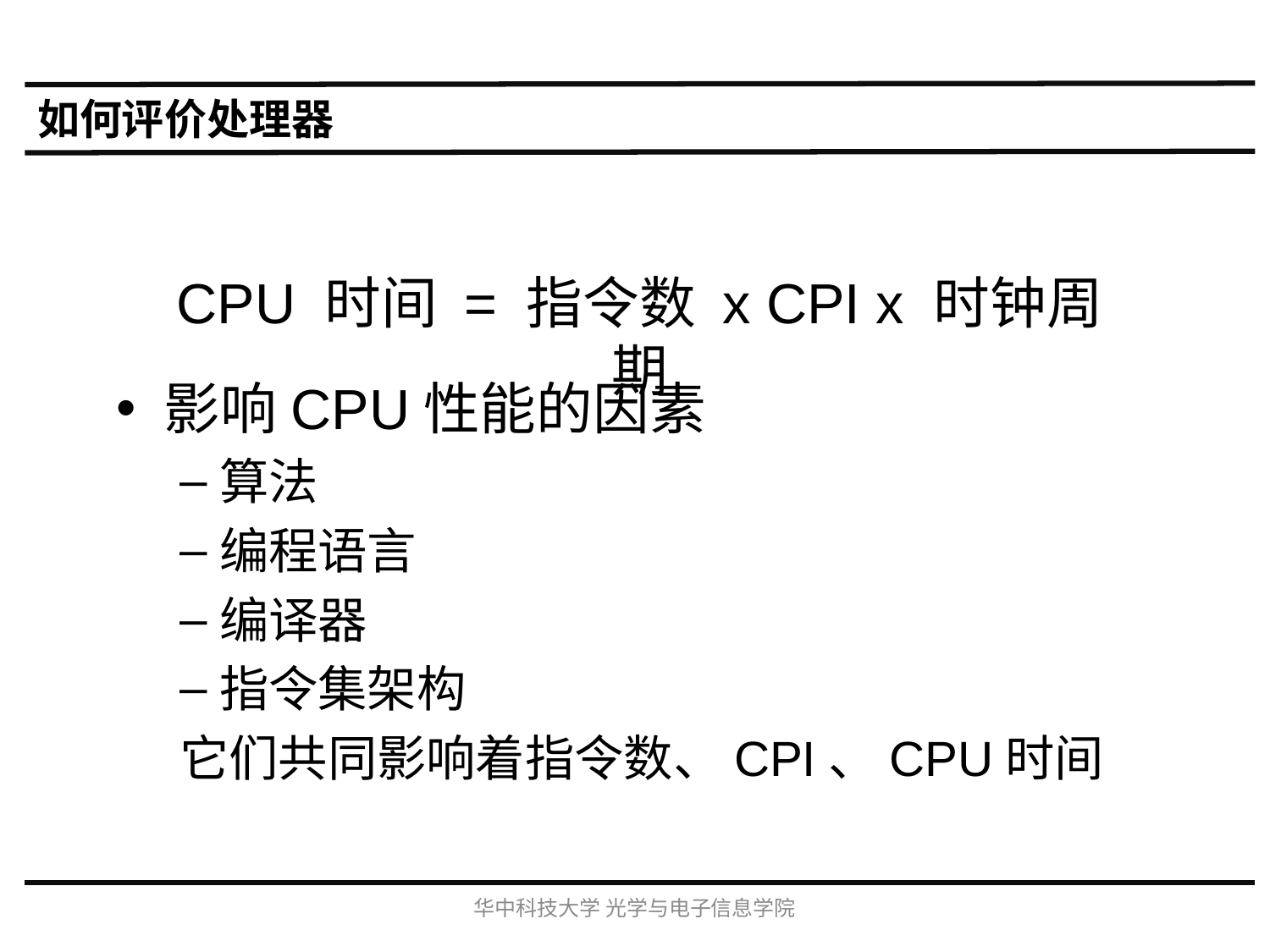

如何评价处理器
CPU 时间 = 指令数 x CPI x 时钟周期
影响CPU性能的因素
算法
编程语言
编译器
指令集架构
它们共同影响着指令数、CPI、CPU时间
华中科技大学 光学与电子信息学院